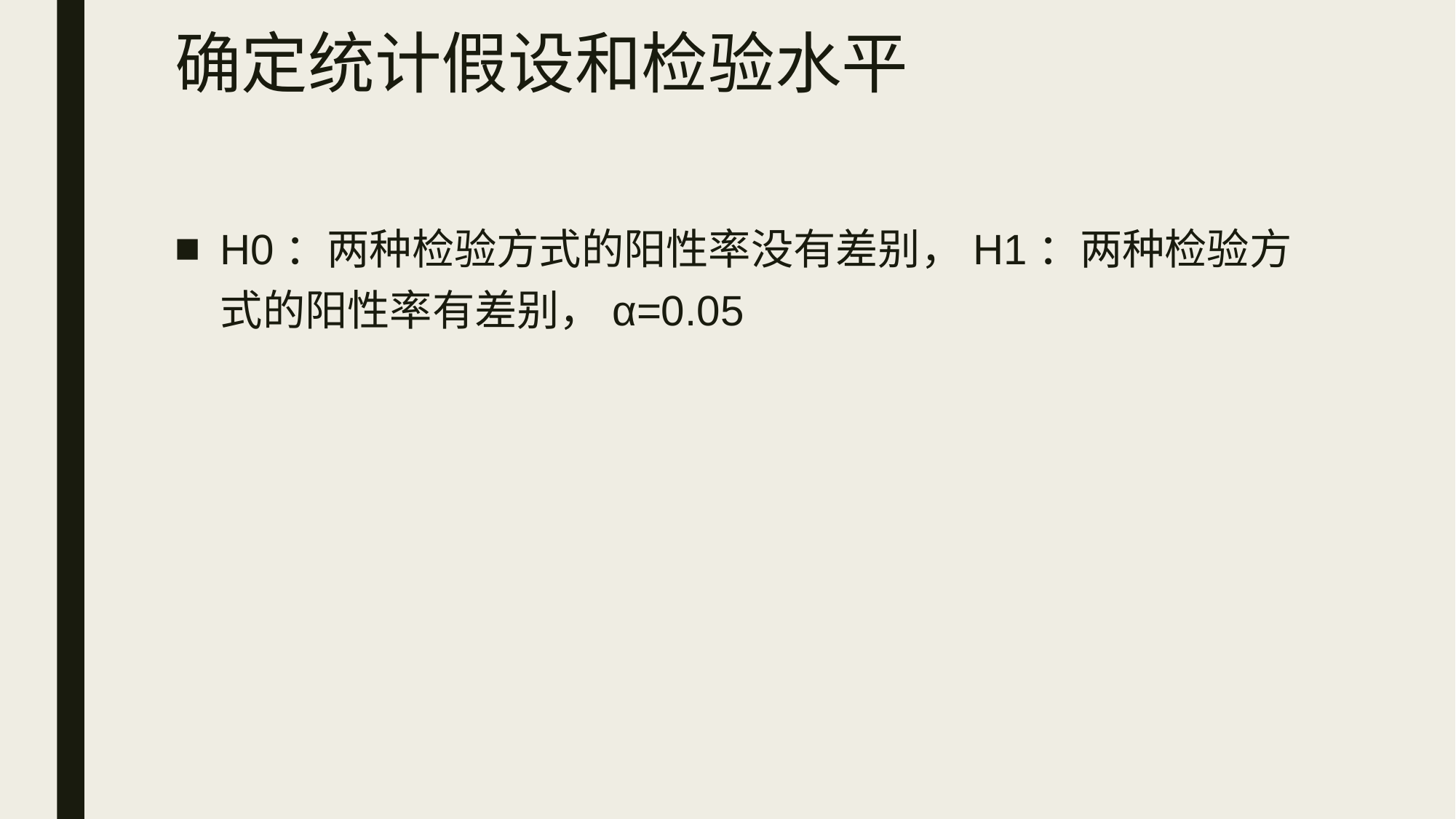

# 确定统计假设和检验水平
H0：两种检验方式的阳性率没有差别，H1：两种检验方式的阳性率有差别，α=0.05